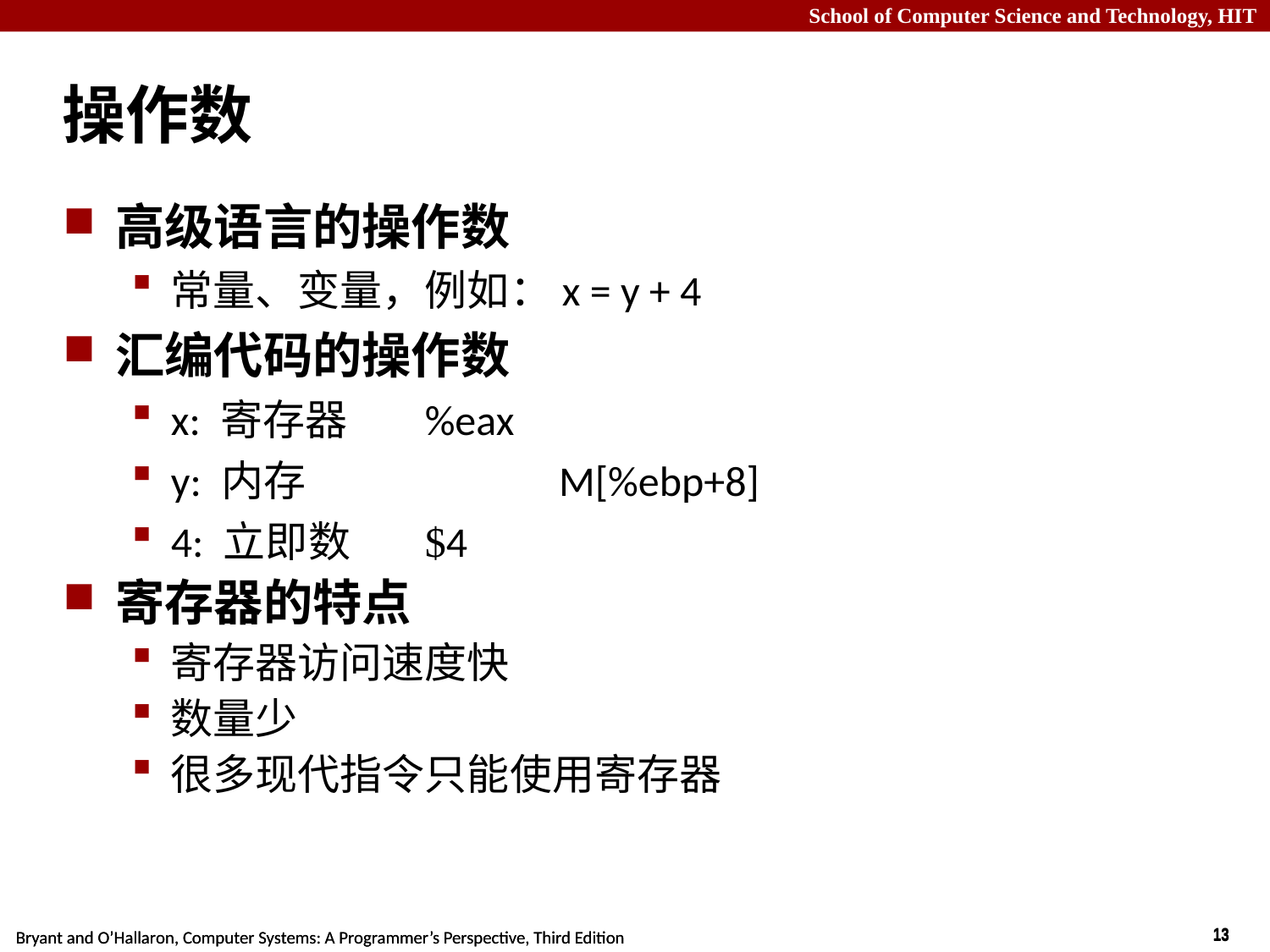

# 操作数
高级语言的操作数
常量、变量，例如：x = y + 4
汇编代码的操作数
x: 寄存器	%eax
y: 内存	             M[%ebp+8]
4: 立即数 	$4
寄存器的特点
寄存器访问速度快
数量少
很多现代指令只能使用寄存器